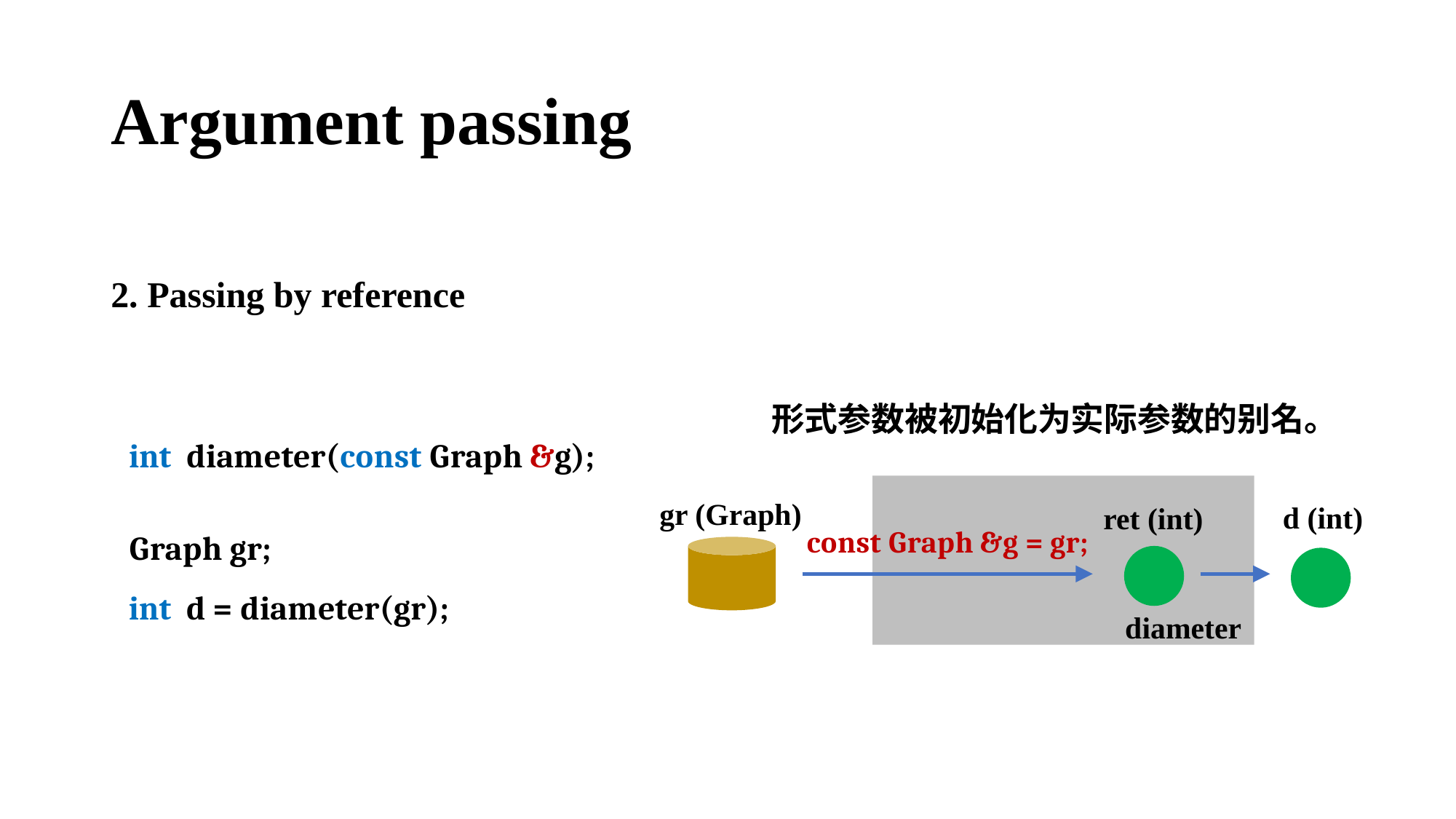

# Argument passing
2. Passing by reference
形式参数被初始化为实际参数的别名。
int  diameter(const Graph &g);
gr (Graph)
d (int)

ret (int)
const Graph &g = gr;

diameter
Graph gr;
int  d = diameter(gr);